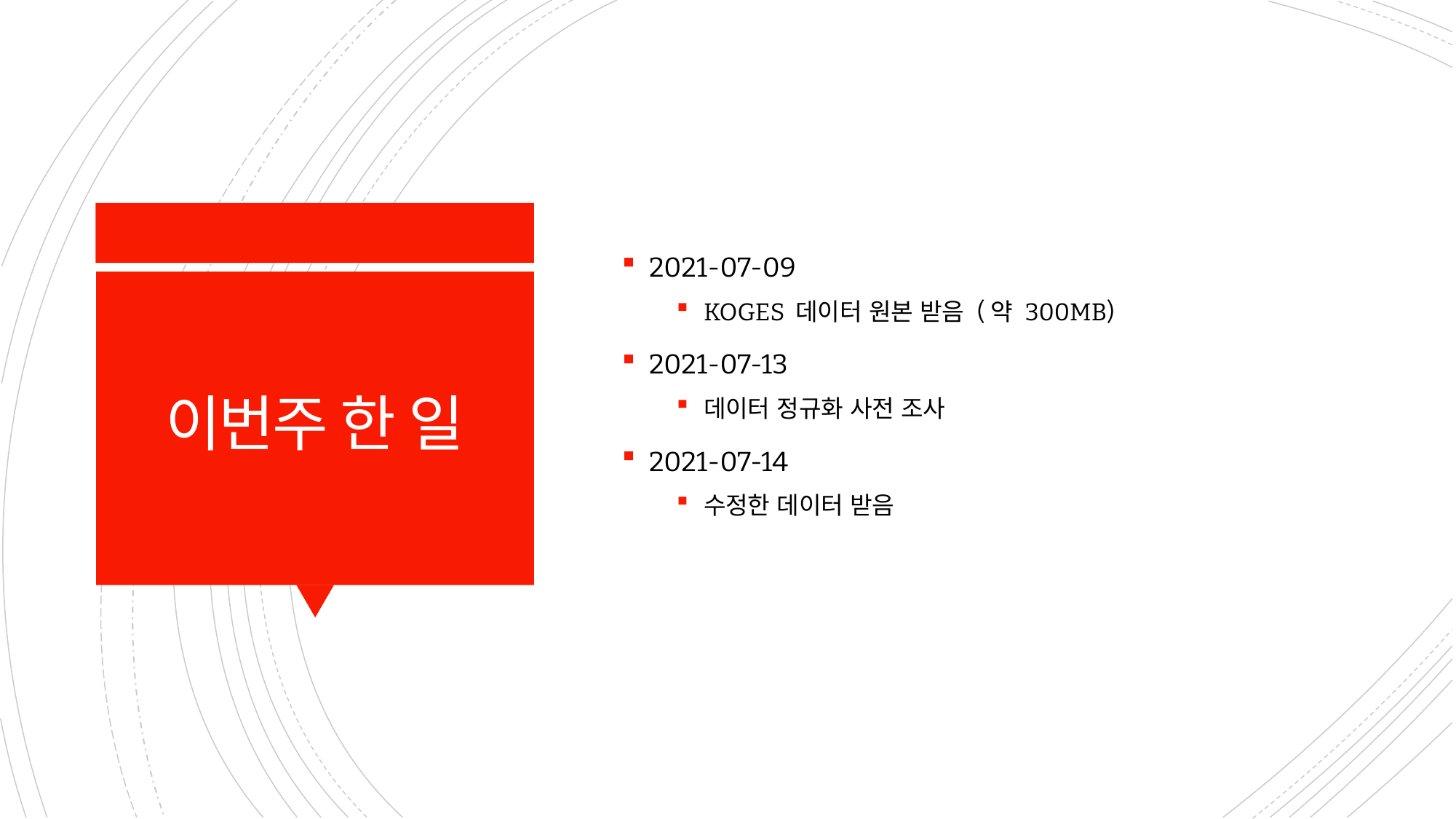

2021-07-09
KOGES 데이터 원본 받음 (약 300MB)
2021-07-13
데이터 정규화 사전 조사
2021-07-14
수정한 데이터 받음

# 이번주 한 일